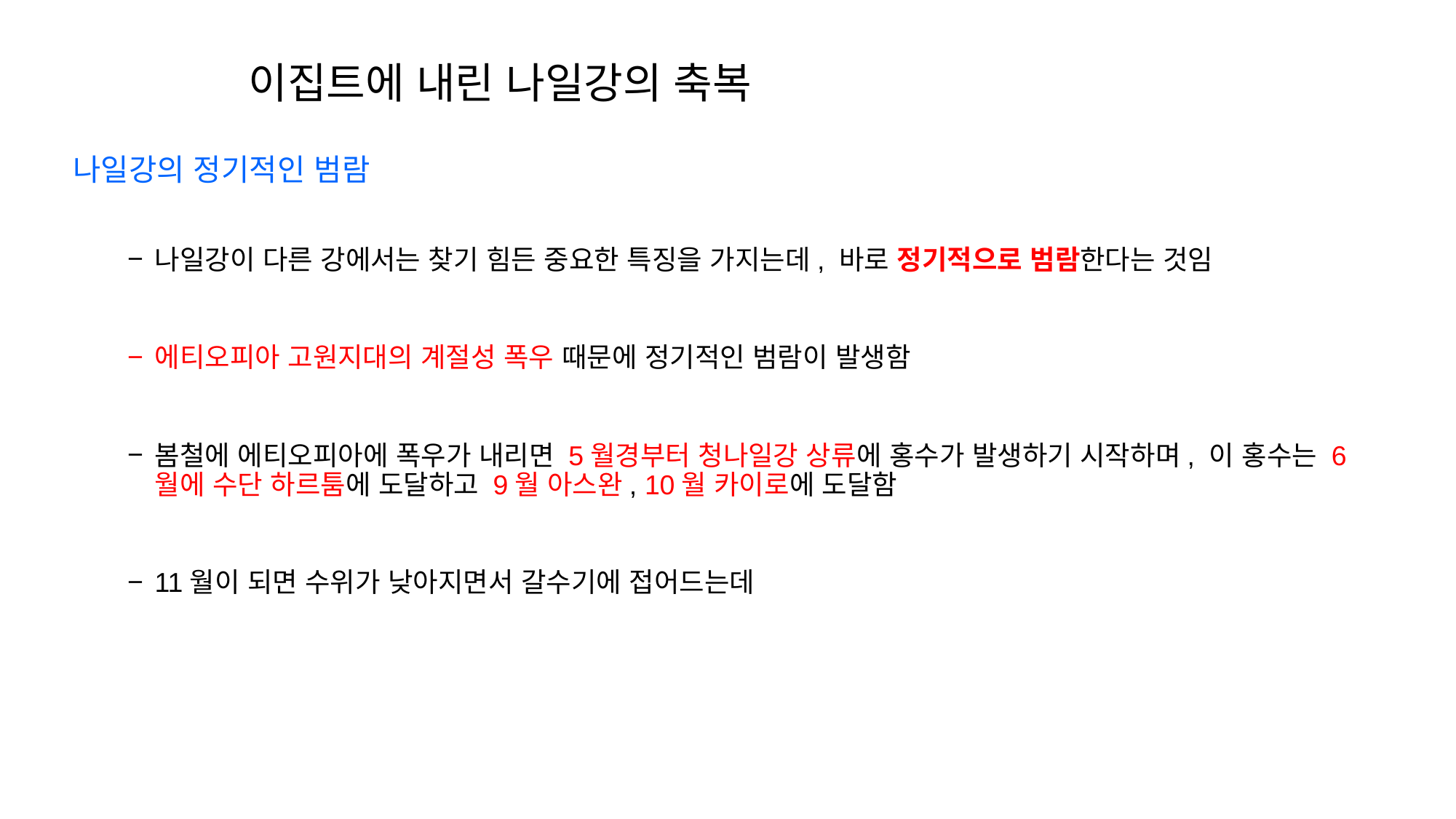

이집트에 내린 나일강의 축복
나일강의 정기적인 범람

나일강이 다른 강에서는 찾기 힘든 중요한 특징을 가지는데, 바로 정기적으로 범람한다는 것임

에티오피아 고원지대의 계절성 폭우 때문에 정기적인 범람이 발생함

봄철에 에티오피아에 폭우가 내리면 5월경부터 청나일강 상류에 홍수가 발생하기 시작하며, 이 홍수는 6월에 수단 하르툼에 도달하고 9월 아스완, 10월 카이로에 도달함

11월이 되면 수위가 낮아지면서 갈수기에 접어드는데